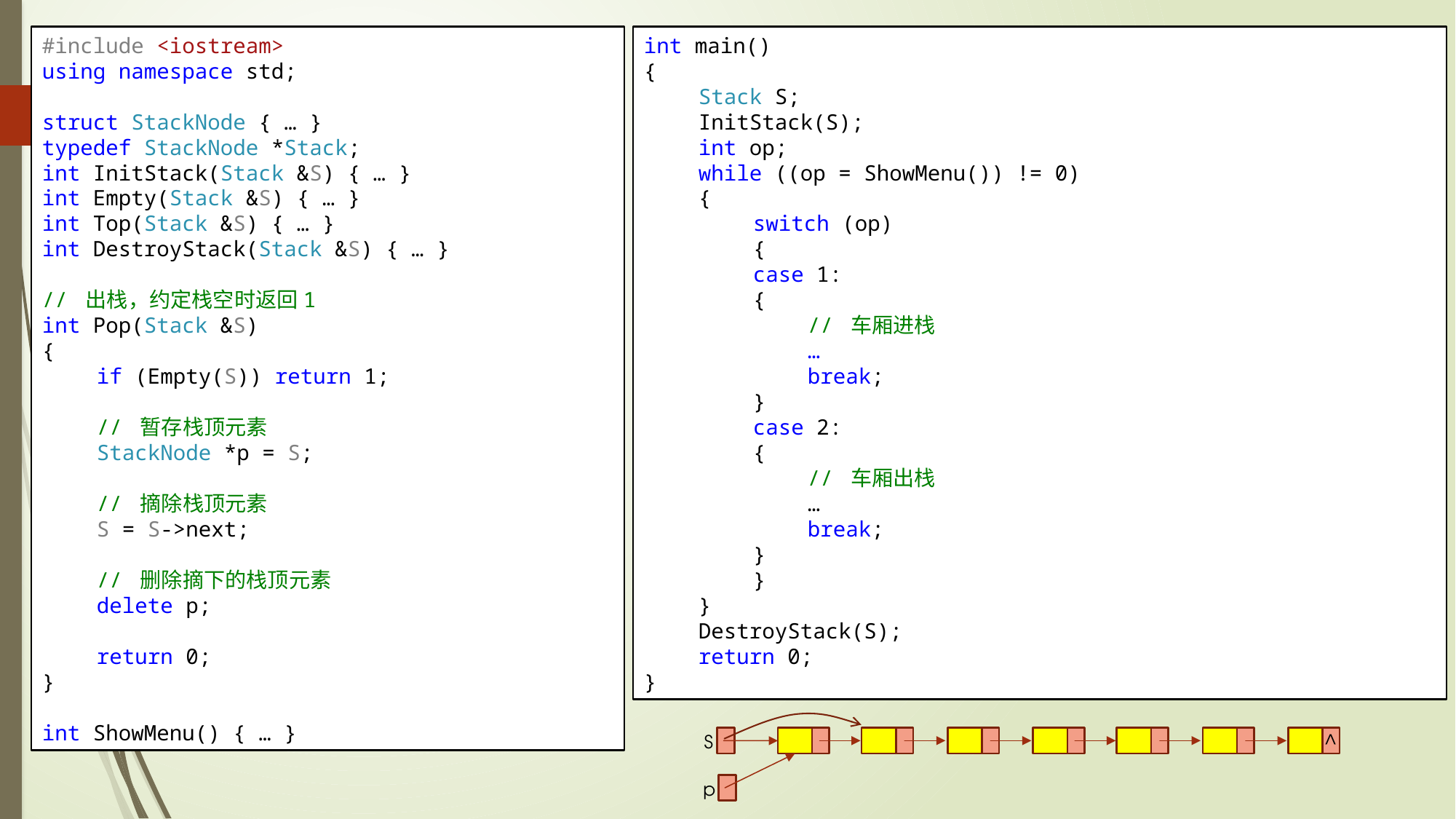

#include <iostream>
using namespace std;

struct StackNode { … }
typedef StackNode *Stack;
int InitStack(Stack &S) { … }
int Empty(Stack &S) { … }
int Top(Stack &S) { … }
int DestroyStack(Stack &S) { … }

// 出栈，约定栈空时返回1
int Pop(Stack &S)
{
if (Empty(S)) return 1;

// 暂存栈顶元素
StackNode *p = S;

// 摘除栈顶元素
S = S->next;

// 删除摘下的栈顶元素
delete p;

return 0;
}

int ShowMenu() { … }
int main()
{
Stack S;
InitStack(S);
int op;
while ((op = ShowMenu()) != 0)
{
switch (op)
{
case 1:
{
// 车厢进栈
…
break;
}
case 2:
{
// 车厢出栈
…
break;
}
}
}
DestroyStack(S);
return 0;
}

^
S

p